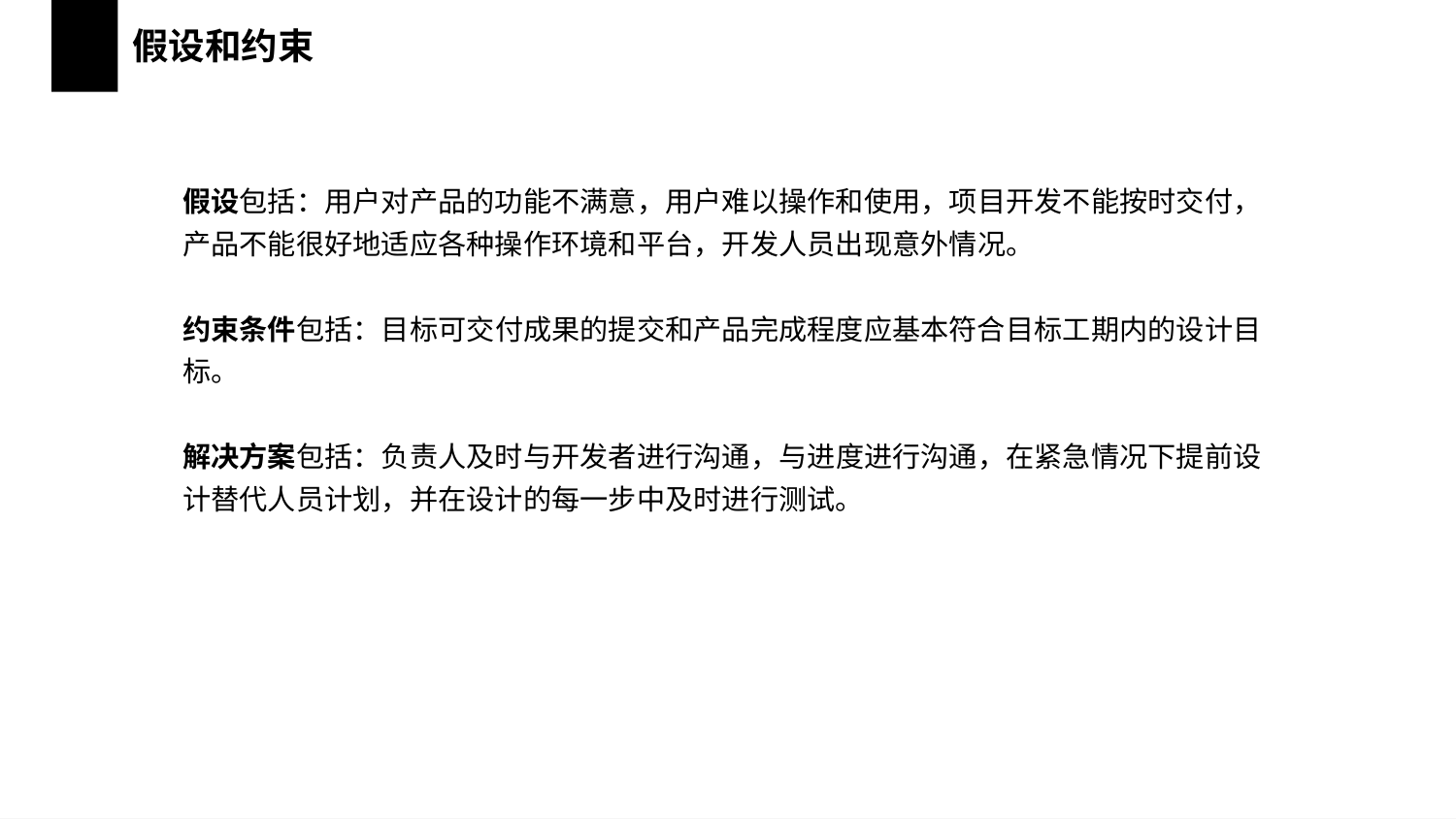

假设和约束
假设包括：用户对产品的功能不满意，用户难以操作和使用，项目开发不能按时交付，产品不能很好地适应各种操作环境和平台，开发人员出现意外情况。

约束条件包括：目标可交付成果的提交和产品完成程度应基本符合目标工期内的设计目标。

解决方案包括：负责人及时与开发者进行沟通，与进度进行沟通，在紧急情况下提前设计替代人员计划，并在设计的每一步中及时进行测试。